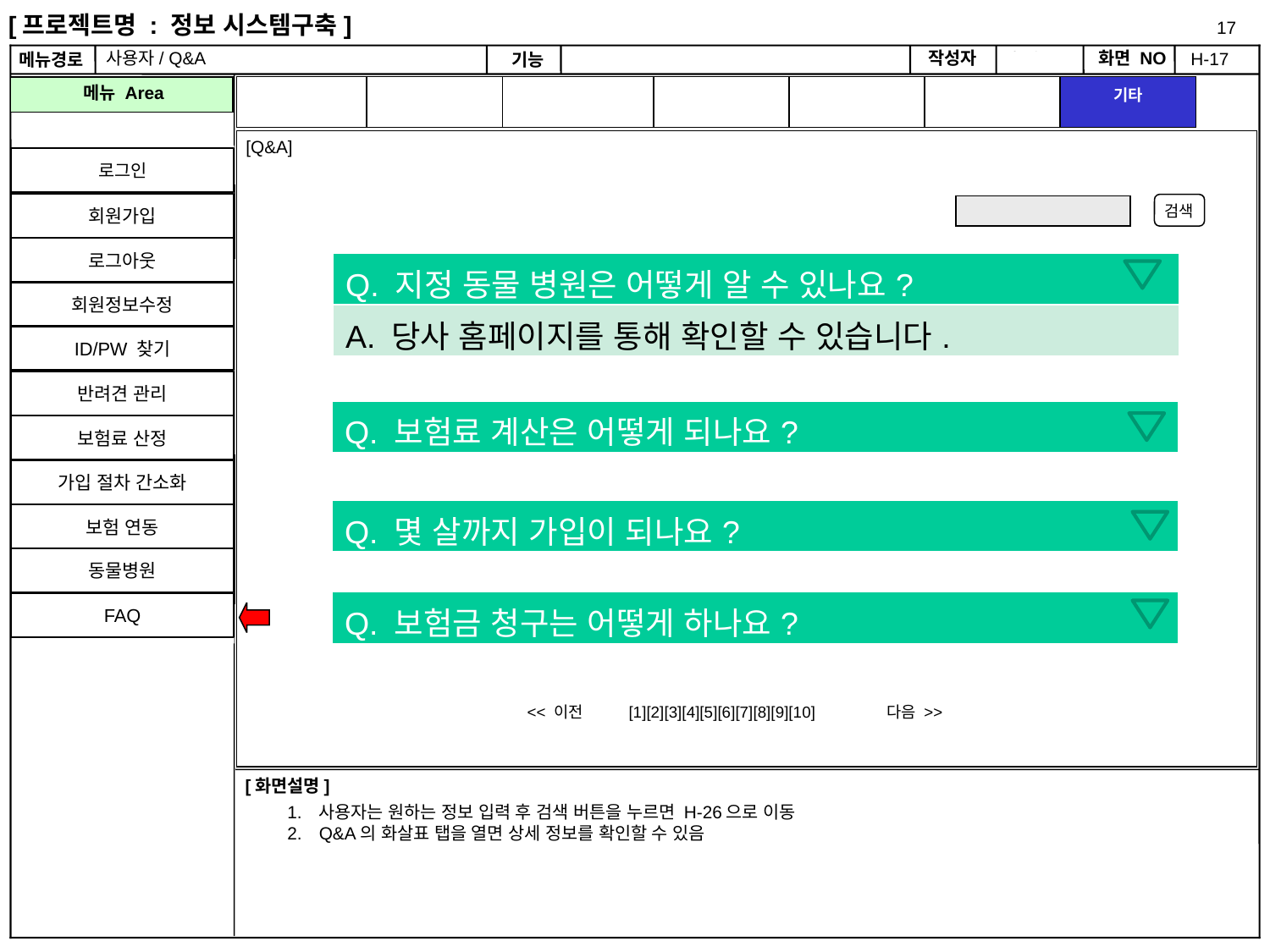

17
사용자/ Q&A
H-17

[Q&A]

로그인
회원가입
검색

로그아웃
| Q. 지정 동물 병원은 어떻게 알 수 있나요? |
| --- |
| A. 당사 홈페이지를 통해 확인할 수 있습니다. |

회원정보수정
ID/PW 찾기
반려견 관리
| Q. 보험료 계산은 어떻게 되나요? |
| --- |

보험료 산정
가입 절차 간소화
| Q. 몇 살까지 가입이 되나요? |
| --- |
보험 연동

동물병원
| Q. 보험금 청구는 어떻게 하나요? |
| --- |
FAQ

[1][2][3][4][5][6][7][8][9][10]
<< 이전
다음 >>
사용자는 원하는 정보 입력 후 검색 버튼을 누르면 H-26으로 이동
Q&A의 화살표 탭을 열면 상세 정보를 확인할 수 있음